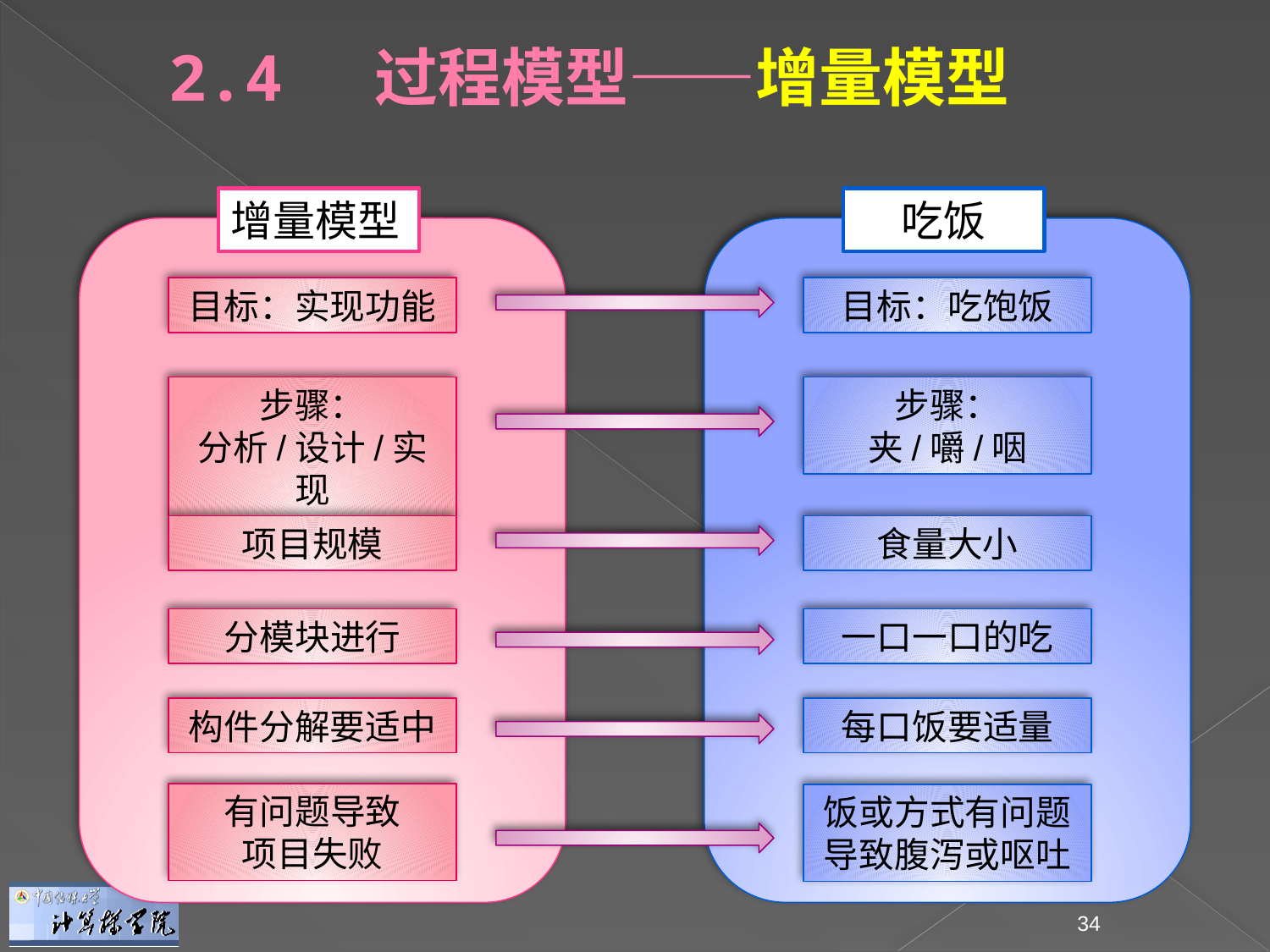

2.4  过程模型——增量模型
增量模型
吃饭

目标：实现功能
目标：吃饱饭

步骤：
分析/设计/实现
步骤：
夹/嚼/咽

项目规模
食量大小

分模块进行
一口一口的吃

构件分解要适中
每口饭要适量

有问题导致
项目失败
饭或方式有问题导致腹泻或呕吐

34